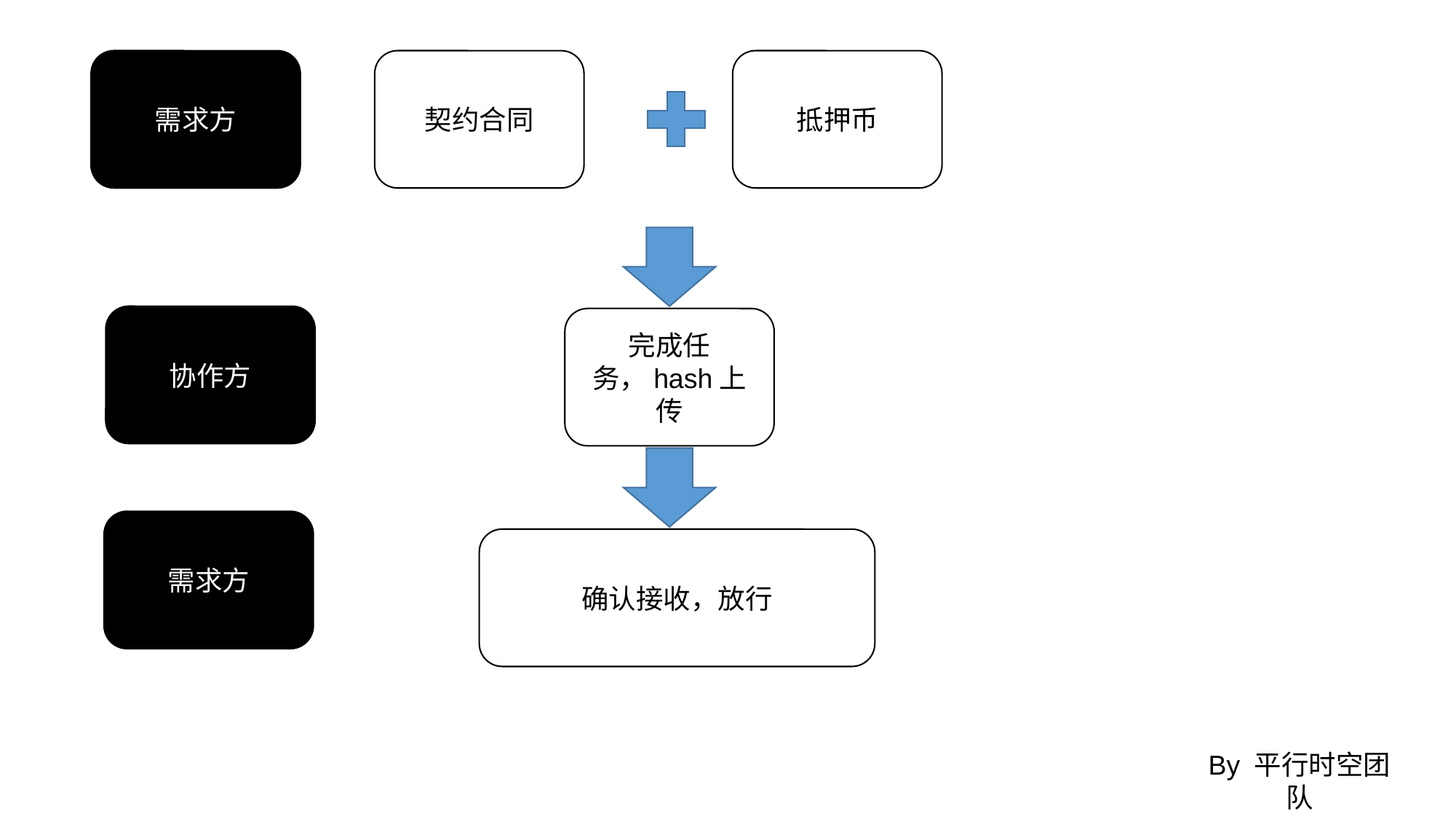

需求方
契约合同
抵押币

协作方
完成任务，hash上传

需求方
确认接收，放行